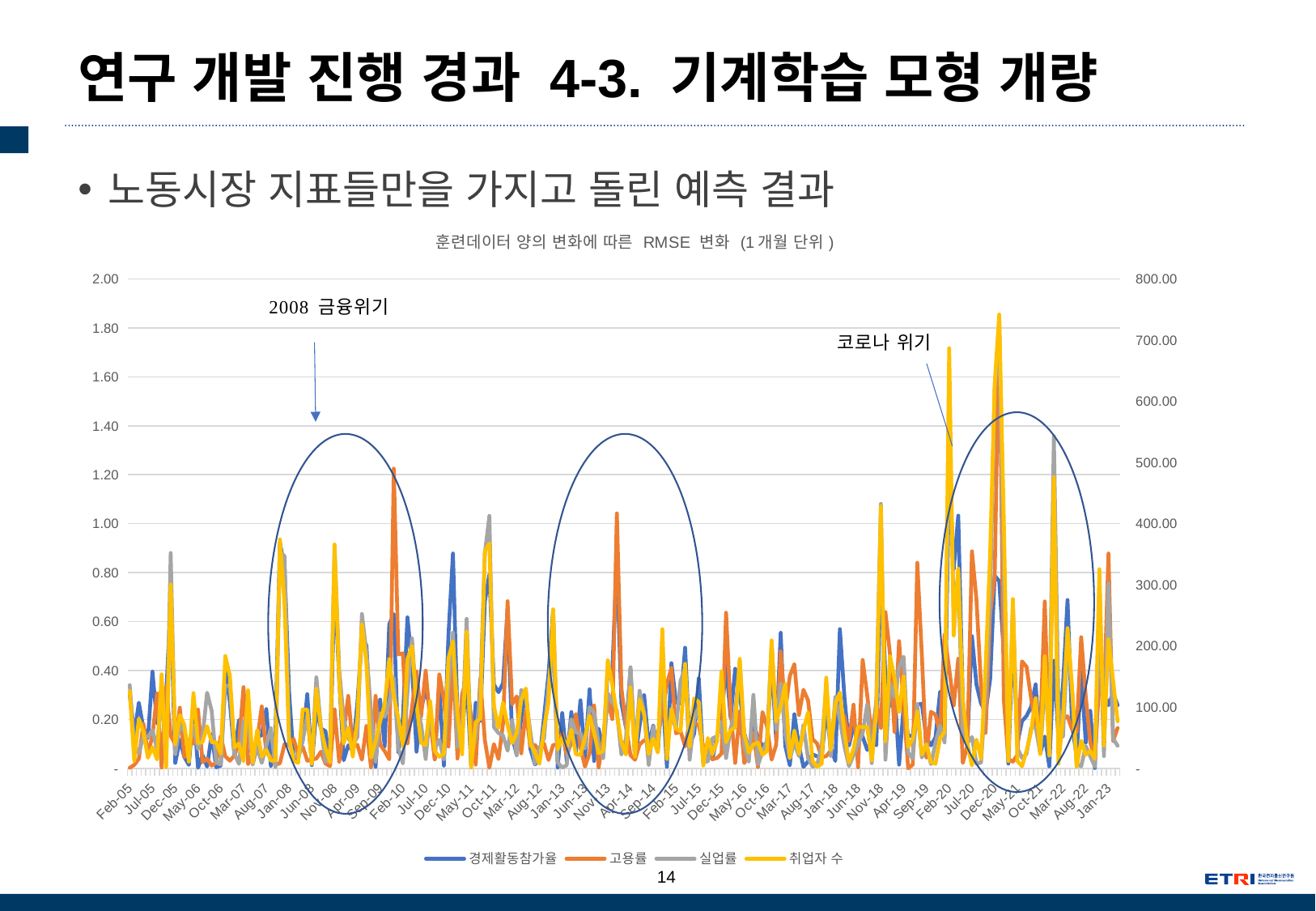

# 연구 개발 진행 경과 4-3. 기계학습 모형 개량
노동시장 지표들만을 가지고 돌린 예측 결과

### Chart: 훈련데이터 양의 변화에 따른 RMSE 변화 (1개월 단위)

| Category | 경제활동참가율 | 고용률 | 실업률 | 취업자 수 |
|---|---|---|---|---|
| 38384 | 0.3019999999999993 | 0.0019999999999997502 | 0.34000000000000147 | 126.25 |
| 38412 | 0.13900000000000218 | 0.014000000000000285 | 0.09599999999999817 | 12.37999999999996 |
| 38443 | 0.268 | 0.03900000000000026 | 0.06199999999999984 | 80.86 |
| 38473 | 0.16399999999999879 | 0.18199999999999972 | 0.13199999999999962 | 60.2 |
| 38504 | 0.12400000000000241 | 0.06 | 0.12799999999999648 | 17.3 |
| 38534 | 0.395 | 0.133 | 0.15699999999999778 | 34.47 |
| 38565 | 0.18400000000000083 | 0.306 | 0.07700000000000085 | 14.5 |
| 38596 | 0.2510000000000036 | 0.0030000000000000035 | 0.32000000000000156 | 153.66 |
| 38626 | 0.2979999999999965 | 0.335 | 0.012999999999999423 | 1.8399999999999972 |
| 38657 | 0.6720000000000015 | 0.134 | 0.8799999999999966 | 300.7599999999998 |
| 38687 | 0.02199999999999868 | 0.09699999999999995 | 0.05800000000000293 | 39.419999999999874 |
| 38718 | 0.11699999999999872 | 0.2479999999999998 | 0.17900000000000335 | 87.06 |
| 38749 | 0.04599999999999935 | 0.044999999999999665 | 0.151000000000001 | 71.11 |
| 38777 | 0.013999999999996428 | 0.11499999999999956 | 0.0879999999999996 | 10.839999999999954 |
| 38808 | 0.246999999999999 | 0.1009999999999995 | 0.1749999999999997 | 122.9899999999996 |
| 38838 | 0.001999999999999925 | 0.23999999999999957 | 0.07899999999999993 | 41.269999999999875 |
| 38869 | 0.05400000000000092 | 0.025 | 0.1289999999999969 | 43.0 |
| 38899 | 0.007000000000002443 | 0.038999999999999875 | 0.30899999999999694 | 68.92 |
| 38930 | 0.1390000000000025 | 0.011000000000000273 | 0.2350000000000019 | 42.66999999999988 |
| 38961 | 0.003999999999995062 | 0.022999999999999694 | 0.024000000000005167 | 42.31999999999988 |
| 38991 | 0.0109999999999985 | 0.13199999999999926 | 0.01600000000000281 | 23.89 |
| 39022 | 0.40100000000000124 | 0.0490000000000002 | 0.33800000000000147 | 183.63 |
| 39052 | 0.2700000000000013 | 0.030999999999999743 | 0.3379999999999956 | 150.99 |
| 39083 | 0.051999999999995196 | 0.0519999999999998 | 0.05899999999999653 | 34.06 |
| 39114 | 0.19699999999999898 | 0.104 | 0.01800000000000178 | 40.55 |
| 39142 | 0.10599999999999811 | 0.3319999999999985 | 0.19200000000000078 | 11.6 |
| 39173 | 0.23999999999999957 | 0.016999999999999852 | 0.192 | 127.54999999999961 |
| 39203 | 0.032000000000001715 | 0.06 | 0.015000000000001467 | 9.469999999999995 |
| 39234 | 0.12900000000000234 | 0.11499999999999956 | 0.08600000000000355 | 62.47 |
| 39264 | 0.13499999999999926 | 0.2529999999999996 | 0.022000000000003885 | 18.959999999999972 |
| 39295 | 0.24200000000000413 | 0.06399999999999992 | 0.09400000000000144 | 30.479999999999983 |
| 39326 | 0.01000000000000515 | 0.04599999999999989 | 0.1649999999999973 | 12.62999999999996 |
| 39356 | 0.13300000000000037 | 0.013999999999999964 | 0.00500000000000028 | 12.93 |
| 39387 | 0.9220000000000022 | 0.02099999999999981 | 0.885000000000004 | 374.15999999999997 |
| 39417 | 0.8209999999999976 | 0.09900000000000045 | 0.8669999999999971 | 268.94 |
| 39448 | 0.3129999999999984 | 0.09500000000000015 | 0.0999999999999965 | 49.29 |
| 39479 | 0.040999999999999266 | 0.1199999999999996 | 0.053000000000000096 | 12.35 |
| 39508 | 0.040999999999998295 | 0.057000000000000176 | 0.04199999999999976 | 8.879999999999994 |
| 39539 | 0.11500000000000651 | 0.08799999999999983 | 0.114 | 96.31 |
| 39569 | 0.3030000000000005 | 0.030999999999999982 | 0.215 | 95.84 |
| 39600 | 0.012999999999997347 | 0.03499999999999986 | 0.027000000000003594 | 7.239999999999993 |
| 39630 | 0.2409999999999967 | 0.04 | 0.37200000000000405 | 130.12 |
| 39661 | 0.16300000000000583 | 0.06799999999999992 | 0.167999999999997 | 65.22999999999992 |
| 39692 | 0.15200000000000494 | 0.019 | 0.02599999999999754 | 32.97 |
| 39722 | 0.013999999999998857 | 0.009000000000000029 | 0.07000000000000228 | 9.57 |
| 39753 | 0.772999999999998 | 0.2409999999999998 | 0.9000000000000006 | 365.93 |
| 39783 | 0.368 | 0.02700000000000024 | 0.40400000000000125 | 144.47 |
| 39814 | 0.03299999999999879 | 0.14799999999999966 | 0.199999999999997 | 40.909999999999876 |
| 39845 | 0.0940000000000017 | 0.296 | 0.1240000000000004 | 66.41 |
| 39873 | 0.07000000000000178 | 0.09199999999999962 | 0.09499999999999927 | 19.329999999999973 |
| 39904 | 0.26700000000000057 | 0.09599999999999995 | 0.12799999999999884 | 81.0 |
| 39934 | 0.534 | 0.03499999999999986 | 0.6310000000000008 | 235.4 |
| 39965 | 0.501999999999999 | 0.17299999999999943 | 0.47100000000000003 | 170.9499999999997 |
| 39995 | 0.15600000000000513 | 0.003999999999999975 | 0.2360000000000002 | 17.37999999999997 |
| 40026 | 0.005999999999996258 | 0.2960000000000003 | 0.026999999999998185 | 44.0 |
| 40057 | 0.2810000000000002 | 0.09699999999999959 | 0.22500000000000045 | 76.28999999999994 |
| 40087 | 0.09000000000000105 | 0.06999999999999958 | 0.21099999999999644 | 104.24 |
| 40118 | 0.5890000000000009 | 0.037 | 0.26800000000000485 | 178.61 |
| 40148 | 0.63 | 1.2249999999999959 | 0.368 | 117.31 |
| 40179 | 0.06599999999999576 | 0.46599999999999997 | 0.08200000000000653 | 82.29 |
| 40210 | 0.20200000000000298 | 0.47000000000000003 | 0.019999999999996673 | 36.55 |
| 40238 | 0.6170000000000008 | 0.10199999999999902 | 0.31000000000000405 | 178.76999999999973 |
| 40269 | 0.4230000000000012 | 0.247 | 0.5309999999999981 | 200.07999999999998 |
| 40299 | 0.06799999999999838 | 0.39599999999999874 | 0.2520000000000014 | 104.9 |
| 40330 | 0.23999999999999438 | 0.212 | 0.1799999999999986 | 41.85 |
| 40360 | 0.324 | 0.399 | 0.03799999999999592 | 37.93999999999987 |
| 40391 | 0.23999999999999855 | 0.193 | 0.2370000000000059 | 109.69999999999955 |
| 40422 | 0.03900000000000295 | 0.035999999999999865 | 0.08200000000000238 | 28.51 |
| 40452 | 0.336999999999997 | 0.38399999999999873 | 0.11700000000000342 | 18.84 |
| 40483 | 0.010999999999993544 | 0.2789999999999998 | 0.03600000000000639 | 23.67 |
| 40513 | 0.5429999999999945 | 0.08900000000000018 | 0.331000000000003 | 179.6 |
| 40544 | 0.8779999999999971 | 0.45 | 0.5549999999999973 | 207.53 |
| 40575 | 0.20600000000000096 | 0.039999999999999626 | 0.08600000000000384 | 88.97 |
| 40603 | 0.1350000000000037 | 0.30299999999999966 | 0.13 | 22.75 |
| 40634 | 0.37500000000000133 | 0.365 | 0.6109999999999992 | 223.8 |
| 40664 | 0.009000000000002922 | 0.20699999999999952 | 0.042999999999998026 | 1.06 |
| 40695 | 0.2689999999999978 | 0.015 | 0.1309999999999981 | 75.87 |
| 40725 | 0.19399999999999845 | 0.3659999999999986 | 0.31199999999999406 | 81.17999999999999 |
| 40756 | 0.6819999999999985 | 0.115 | 0.878 | 354.86 |
| 40787 | 0.7919999999999956 | 0.002000000000000015 | 1.032 | 367.56999999999863 |
| 40817 | 0.3419999999999971 | 0.09899999999999995 | 0.16800000000000267 | 101.56999999999951 |
| 40848 | 0.3110000000000013 | 0.03799999999999987 | 0.14399999999999513 | 65.99 |
| 40878 | 0.3479999999999957 | 0.18299999999999972 | 0.13399999999999962 | 107.20999999999952 |
| 40909 | 0.6519999999999938 | 0.6829999999999999 | 0.07200000000000041 | 70.0 |
| 40940 | 0.1279999999999957 | 0.262 | 0.19699999999999618 | 41.45999999999988 |
| 40969 | 0.05600000000000116 | 0.29399999999999965 | 0.052999999999998965 | 58.179999999999914 |
| 41000 | 0.20499999999999413 | 0.061 | 0.3209999999999969 | 111.73 |
| 41030 | 0.3179999999999937 | 0.23600000000000002 | 0.2889999999999941 | 130.59999999999962 |
| 41061 | 0.07999999999999793 | 0.09000000000000005 | 0.14899999999999797 | 40.61 |
| 41091 | 0.016000000000003657 | 0.09600000000000006 | 0.018000000000002223 | 25.59999999999998 |
| 41122 | 0.03300000000000288 | 0.06799999999999985 | 0.08300000000000379 | 7.569999999999993 |
| 41153 | 0.208 | 0.102 | 0.12200000000000574 | 65.6 |
| 41183 | 0.38799999999999746 | 0.033999999999999996 | 0.34299999999999853 | 108.23 |
| 41214 | 0.6470000000000039 | 0.09500000000000006 | 0.48899999999999594 | 259.83 |
| 41244 | 0.00299999999999434 | 0.09800000000000005 | 0.02399999999999869 | 30.74 |
| 41275 | 0.22599999999999426 | 0.14299999999999966 | 0.0029999999999980034 | 50.4899999999999 |
| 41306 | 0.02900000000000002 | 0.0509999999999999 | 0.01300000000000323 | 35.45999999999986 |
| 41334 | 0.2300000000000028 | 0.10699999999999954 | 0.19999999999999724 | 63.14999999999992 |
| 41365 | 0.062000000000000964 | 0.22199999999999956 | 0.14699999999999797 | 23.06999999999998 |
| 41395 | 0.2780000000000025 | 0.08700000000000005 | 0.14499999999999516 | 21.84 |
| 41426 | 0.04399999999999909 | 0.006999999999999986 | 0.08100000000000482 | 50.03 |
| 41456 | 0.323 | 0.06100000000000008 | 0.250000000000001 | 86.15 |
| 41487 | 0.03000000000000405 | 0.2569999999999998 | 0.22599999999999756 | 58.069999999999915 |
| 41518 | 0.16200000000000278 | 0.00299999999999998 | 0.09699999999999562 | 25.09 |
| 41548 | 0.074999999999999 | 0.12 | 0.04100000000000451 | 28.05999999999998 |
| 41579 | 0.4069999999999951 | 0.2789999999999998 | 0.3070000000000042 | 176.58999999999972 |
| 41609 | 0.3979999999999937 | 0.201 | 0.27399999999999836 | 136.51999999999964 |
| 41640 | 0.8550000000000046 | 1.042 | 0.23500000000000212 | 87.78999999999995 |
| 41671 | 0.2670000000000011 | 0.329 | 0.05599999999999571 | 42.72 |
| 41699 | 0.16699999999999432 | 0.1699999999999997 | 0.11999999999999583 | 22.49 |
| 41730 | 0.40799999999999875 | 0.0529999999999999 | 0.41299999999999637 | 132.51 |
| 41760 | 0.03600000000000153 | 0.03499999999999986 | 0.05500000000000082 | 18.93 |
| 41791 | 0.17300000000000204 | 0.09700000000000004 | 0.3169999999999953 | 112.5 |
| 41821 | 0.2990000000000025 | 0.115 | 0.22600000000000287 | 88.33 |
| 41852 | 0.09200000000000076 | 0.10299999999999951 | 0.014000000000001178 | 23.34 |
| 41883 | 0.1749999999999997 | 0.121 | 0.17099999999999999 | 48.59 |
| 41913 | 0.06900000000000102 | 0.13799999999999998 | 0.0679999999999989 | 25.82 |
| 41944 | 0.3280000000000015 | 0.22299999999999978 | 0.39799999999999747 | 227.55 |
| 41974 | 0.005999999999999892 | 0.34399999999999853 | 0.1529999999999974 | 15.319999999999967 |
| 42005 | 0.43000000000000116 | 0.41099999999999876 | 0.20800000000000216 | 97.41 |
| 42036 | 0.26899999999999497 | 0.14299999999999966 | 0.1630000000000049 | 64.56 |
| 42064 | 0.26500000000000284 | 0.15099999999999966 | 0.35799999999999305 | 60.62 |
| 42095 | 0.493 | 0.08899999999999972 | 0.40900000000000125 | 170.9499999999997 |
| 42125 | 0.09600000000000042 | 0.19199999999999973 | 0.03499999999999986 | 35.72999999999986 |
| 42156 | 0.1420000000000007 | 0.18599999999999972 | 0.1999999999999935 | 114.31999999999957 |
| 42186 | 0.3680000000000013 | 0.176 | 0.2499999999999982 | 108.38 |
| 42217 | 0.023000000000002237 | 0.08599999999999977 | 0.027000000000002574 | 4.4799999999999995 |
| 42248 | 0.0730000000000002 | 0.08200000000000006 | 0.02799999999999841 | 49.58 |
| 42278 | 0.037000000000002434 | 0.037 | 0.12200000000000327 | 23.19 |
| 42309 | 0.12900000000000272 | 0.04200000000000012 | 0.13100000000000153 | 44.12999999999989 |
| 42339 | 0.2070000000000041 | 0.05999999999999983 | 0.19000000000000106 | 158.72 |
| 42370 | 0.42800000000000116 | 0.636 | 0.04200000000000072 | 42.37 |
| 42401 | 0.20699999999999952 | 0.2389999999999998 | 0.16400000000000398 | 62.17 |
| 42430 | 0.40699999999999875 | 0.022000000000000342 | 0.22300000000000159 | 66.85 |
| 42461 | 0.3099999999999992 | 0.23299999999999957 | 0.43900000000000117 | 178.9099999999997 |
| 42491 | 0.1440000000000021 | 0.021000000000000026 | 0.09399999999999606 | 55.89 |
| 42522 | 0.07500000000000014 | 0.06000000000000008 | 0.027000000000000187 | 25.71 |
| 42552 | 0.182999999999997 | 0.145 | 0.30000000000000565 | 38.96999999999987 |
| 42583 | 0.1250000000000004 | 0.0049999999999998995 | 0.015000000000002067 | 42.329999999999885 |
| 42614 | 0.09100000000000115 | 0.23 | 0.06600000000000075 | 22.14 |
| 42644 | 0.10399999999999471 | 0.1709999999999997 | 0.11399999999999869 | 28.39 |
| 42675 | 0.4389999999999977 | 0.03500000000000014 | 0.511 | 209.11 |
| 42705 | 0.1170000000000047 | 0.09600000000000006 | 0.16000000000000061 | 76.35000000000001 |
| 42736 | 0.5539999999999992 | 0.478 | 0.3469999999999957 | 100.89999999999999 |
| 42767 | 0.09199999999999994 | 0.23399999999999999 | 0.14299999999999896 | 138.01999999999964 |
| 42795 | 0.011999999999997542 | 0.377 | 0.040999999999997074 | 17.459999999999972 |
| 42826 | 0.22099999999999909 | 0.426 | 0.10499999999999905 | 61.68 |
| 42856 | 0.09099999999999517 | 0.21799999999999956 | 0.05 | 23.93999999999998 |
| 42887 | 0.006000000000001125 | 0.32099999999999845 | 0.17600000000000057 | 62.43 |
| 42917 | 0.027999999999997232 | 0.2780000000000002 | 0.04199999999999869 | 91.36 |
| 42948 | 0.056999999999999294 | 0.12 | 0.007000000000004664 | 11.849999999999957 |
| 42979 | 0.04900000000000122 | 0.1009999999999995 | 0.014999999999999868 | 2.57 |
| 43009 | 0.04099999999999915 | 0.045 | 0.08999999999999977 | 7.29 |
| 43040 | 0.24399999999999653 | 0.049999999999999704 | 0.3339999999999985 | 148.24 |
| 43070 | 0.0850000000000023 | 0.07199999999999944 | 0.05100000000000186 | 30.339999999999968 |
| 43101 | 0.029999999999996765 | 0.2469999999999992 | 0.2919999999999964 | 105.71000000000001 |
| 43132 | 0.569000000000001 | 0.2450000000000004 | 0.1989999999999995 | 123.88999999999959 |
| 43160 | 0.29000000000000103 | 0.209 | 0.08900000000000427 | 58.83999999999991 |
| 43191 | 0.092999999999998 | 0.112 | 0.00900000000000145 | 9.659999999999995 |
| 43221 | 0.17300000000000146 | 0.2599999999999998 | 0.05500000000000146 | 31.509999999999998 |
| 43252 | 0.16799999999999554 | 0.003999999999999988 | 0.09800000000000147 | 67.89 |
| 43282 | 0.12899999999999728 | 0.4429999999999989 | 0.1439999999999986 | 67.59 |
| 43313 | 0.0750000000000018 | 0.2989999999999998 | 0.261000000000004 | 67.70999999999992 |
| 43344 | 0.11700000000000128 | 0.132 | 0.02099999999999981 | 13.129999999999999 |
| 43374 | 0.09399999999999979 | 0.2659999999999996 | 0.28499999999999526 | 93.06999999999994 |
| 43405 | 0.8229999999999957 | 0.1649999999999997 | 1.0809999999999953 | 428.39999999999884 |
| 43435 | 0.374999999999996 | 0.639 | 0.03500000000000172 | 44.37999999999989 |
| 43466 | 0.2539999999999982 | 0.4669999999999989 | 0.3489999999999957 | 183.07999999999998 |
| 43497 | 0.31800000000000317 | 0.14900000000000033 | 0.29099999999999965 | 147.79 |
| 43525 | 0.015000000000000234 | 0.52 | 0.4140000000000012 | 92.55 |
| 43556 | 0.25299999999999784 | 0.25600000000000017 | 0.4560000000000022 | 150.22999999999968 |
| 43586 | 0.1300000000000023 | 3.885780586188044e-17 | 0.06500000000000115 | 35.04 |
| 43617 | 0.1350000000000026 | 0.015000000000000067 | 0.040000000000002 | 48.42 |
| 43647 | 0.2600000000000023 | 0.8399999999999994 | 0.26199999999999807 | 92.81 |
| 43678 | 0.264000000000003 | 0.4639999999999989 | 0.044000000000000684 | 22.37 |
| 43709 | 0.1250000000000016 | 0.043999999999999775 | 0.10100000000000298 | 38.82999999999987 |
| 43739 | 0.09399999999999994 | 0.231 | 0.016999999999999852 | 9.949999999999996 |
| 43770 | 0.1260000000000024 | 0.21899999999999978 | 0.1040000000000053 | 7.379999999999993 |
| 43800 | 0.3120000000000032 | 0.14299999999999966 | 0.17400000000000287 | 48.92 |
| 43831 | 0.13299999999999923 | 0.546 | 0.10600000000000094 | 59.69 |
| 43862 | 1.2149999999999959 | 0.407 | 1.471 | 686.86 |
| 43891 | 0.814000000000003 | 0.2569999999999998 | 0.6310000000000008 | 217.13 |
| 43922 | 1.032999999999995 | 0.4479999999999989 | 0.7970000000000032 | 326.5 |
| 43952 | 0.2740000000000022 | 0.02199999999999982 | 0.13899999999999568 | 113.34999999999955 |
| 43983 | 0.10800000000000093 | 0.09299999999999968 | 0.10300000000000097 | 39.699999999999996 |
| 44013 | 0.5400000000000019 | 0.8869999999999995 | 0.12799999999999803 | 4.76 |
| 44044 | 0.34199999999999997 | 0.6890000000000001 | 0.019000000000001762 | 46.98 |
| 44075 | 0.2650000000000026 | 0.33899999999999997 | 0.02300000000000087 | 16.060000000000002 |
| 44105 | 0.23199999999999418 | 0.145 | 0.30200000000000365 | 165.62 |
| 44136 | 0.3629999999999945 | 0.6299999999999992 | 0.6940000000000007 | 350.70999999999856 |
| 44166 | 0.7870000000000019 | 0.7809999999999994 | 1.55 | 628.7 |
| 44197 | 0.7650000000000026 | 1.845 | 1.778000000000003 | 741.9300000000001 |
| 44228 | 0.46999999999999786 | 0.2800000000000007 | 0.7599999999999953 | 407.18 |
| 44256 | 0.01899999999999979 | 0.038 | 0.06399999999999836 | 11.860000000000001 |
| 44287 | 0.5540000000000018 | 0.027 | 0.6710000000000037 | 276.7799999999998 |
| 44317 | 0.10300000000000001 | 0.056000000000000175 | 0.08200000000000604 | 11.719999999999956 |
| 44348 | 0.19300000000000336 | 0.43699999999999883 | 0.04200000000000012 | 3.25 |
| 44378 | 0.21400000000000072 | 0.415 | 0.059000000000005846 | 28.939999999999984 |
| 44409 | 0.25100000000000317 | 0.287 | 0.16499999999999393 | 60.26 |
| 44440 | 0.3430000000000029 | 0.1729999999999997 | 0.1690000000000009 | 114.56 |
| 44470 | 0.06100000000000131 | 0.14999999999999966 | 0.06200000000000121 | 23.2 |
| 44501 | 0.13 | 0.6819999999999993 | 0.34200000000000147 | 183.14999999999972 |
| 44531 | 0.007999999999998281 | 0.06700000000000089 | 0.16200000000000309 | 20.740000000000002 |
| 44562 | 0.44 | 1.178 | 1.357 | 476.08 |
| 44593 | 0.124999999999994 | 0.127 | 0.2479999999999974 | 7.759999999999987 |
| 44621 | 0.33900000000000147 | 0.20399999999999976 | 0.1300000000000023 | 83.34999999999994 |
| 44652 | 0.6880000000000044 | 0.21299999999999977 | 0.511999999999998 | 229.24 |
| 44682 | 0.17500000000000085 | 0.159 | 0.32 | 132.93 |
| 44713 | 0.050000000000008 | 0.148 | 0.017999999999999832 | 2.62 |
| 44743 | 0.3990000000000025 | 0.535999999999999 | 0.007999999999998281 | 45.089999999999996 |
| 44774 | 0.1050000000000081 | 0.2949999999999998 | 0.09099999999999461 | 22.16 |
| 44805 | 0.23499999999999446 | 0.106 | 0.04900000000000061 | 28.439999999999984 |
| 44835 | 0.0009999999999936865 | 0.04 | 0.007000000000000329 | 15.52 |
| 44866 | 0.500000000000005 | 0.36 | 0.6540000000000054 | 325.56 |
| 44896 | 0.30999999999999533 | 0.2729999999999998 | 0.0500000000000002 | 37.209999999999866 |
| 44927 | 0.2579999999999998 | 0.878 | 0.7560000000000047 | 211.06999999999977 |
| 44958 | 0.3079999999999925 | 0.11099999999999954 | 0.12200000000000163 | 143.94999999999965 |
| 44986 | 0.25799999999998896 | 0.1649999999999997 | 0.0920000000000007 | 76.93999999999994 |